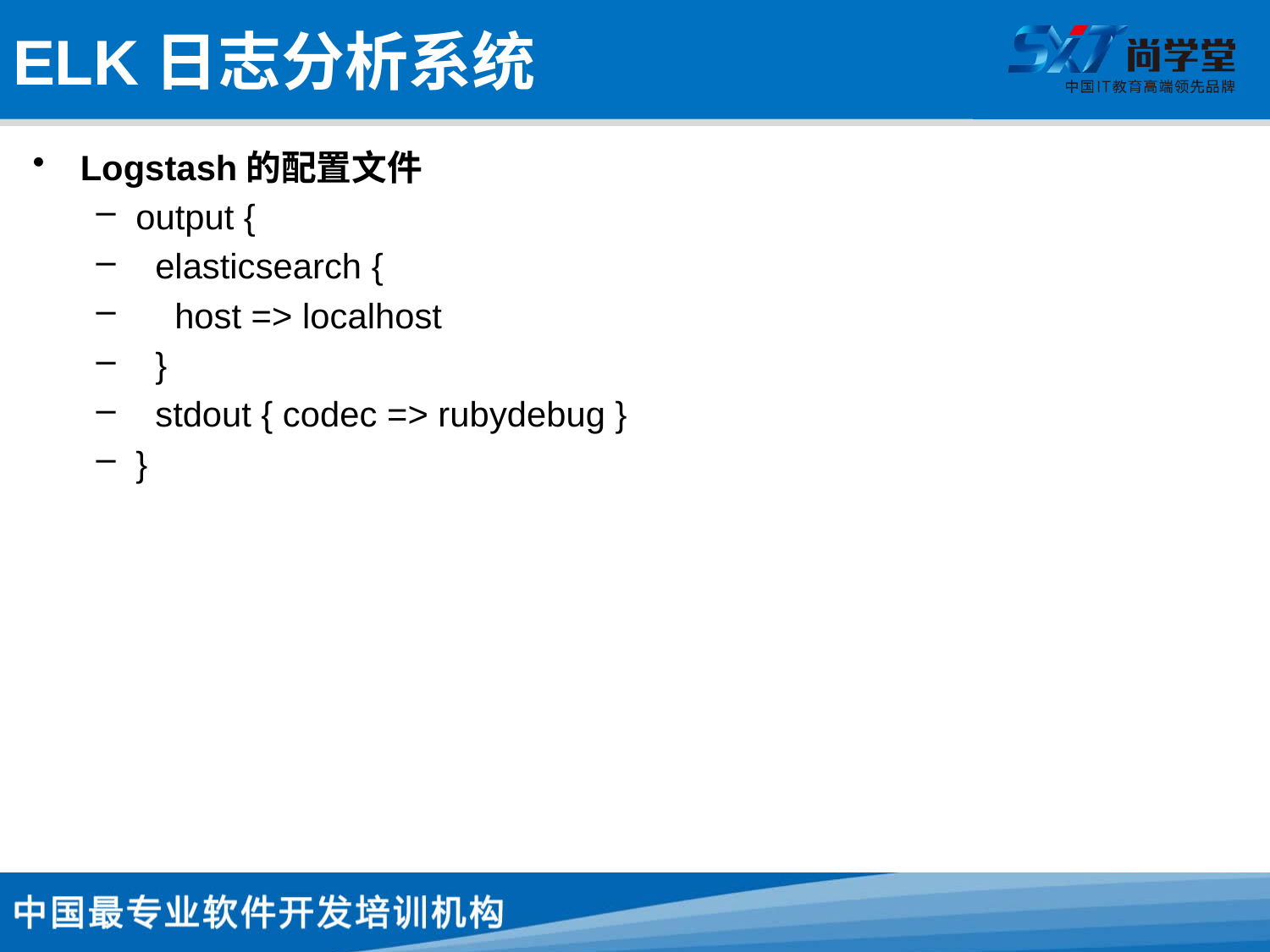

# ELK日志分析系统
Logstash的配置文件
output {
  elasticsearch {
    host => localhost
  }
  stdout { codec => rubydebug }
}